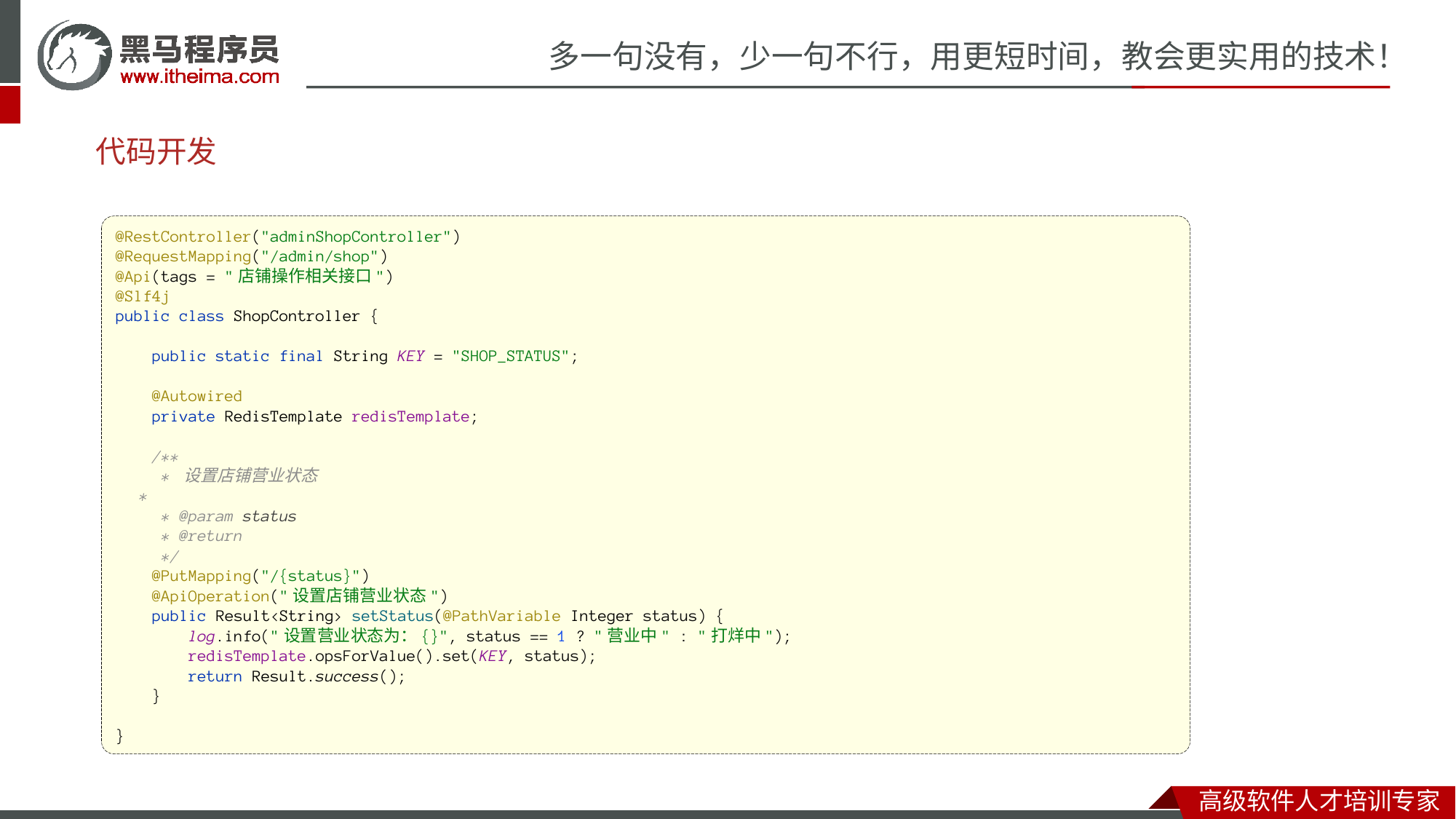

# 代码开发
@RestController("adminShopController")
@RequestMapping("/admin/shop")
@Api(tags = "店铺操作相关接口")
@Slf4j
public class ShopController {
    public static final String KEY = "SHOP_STATUS";
    @Autowired
    private RedisTemplate redisTemplate;
    /**
     * 设置店铺营业状态
     *
     * @param status
     * @return
     */
    @PutMapping("/{status}")
    @ApiOperation("设置店铺营业状态")
    public Result<String> setStatus(@PathVariable Integer status) {
        log.info("设置营业状态为：{}", status == 1 ? "营业中" : "打烊中");
        redisTemplate.opsForValue().set(KEY, status);
        return Result.success();
    }
}